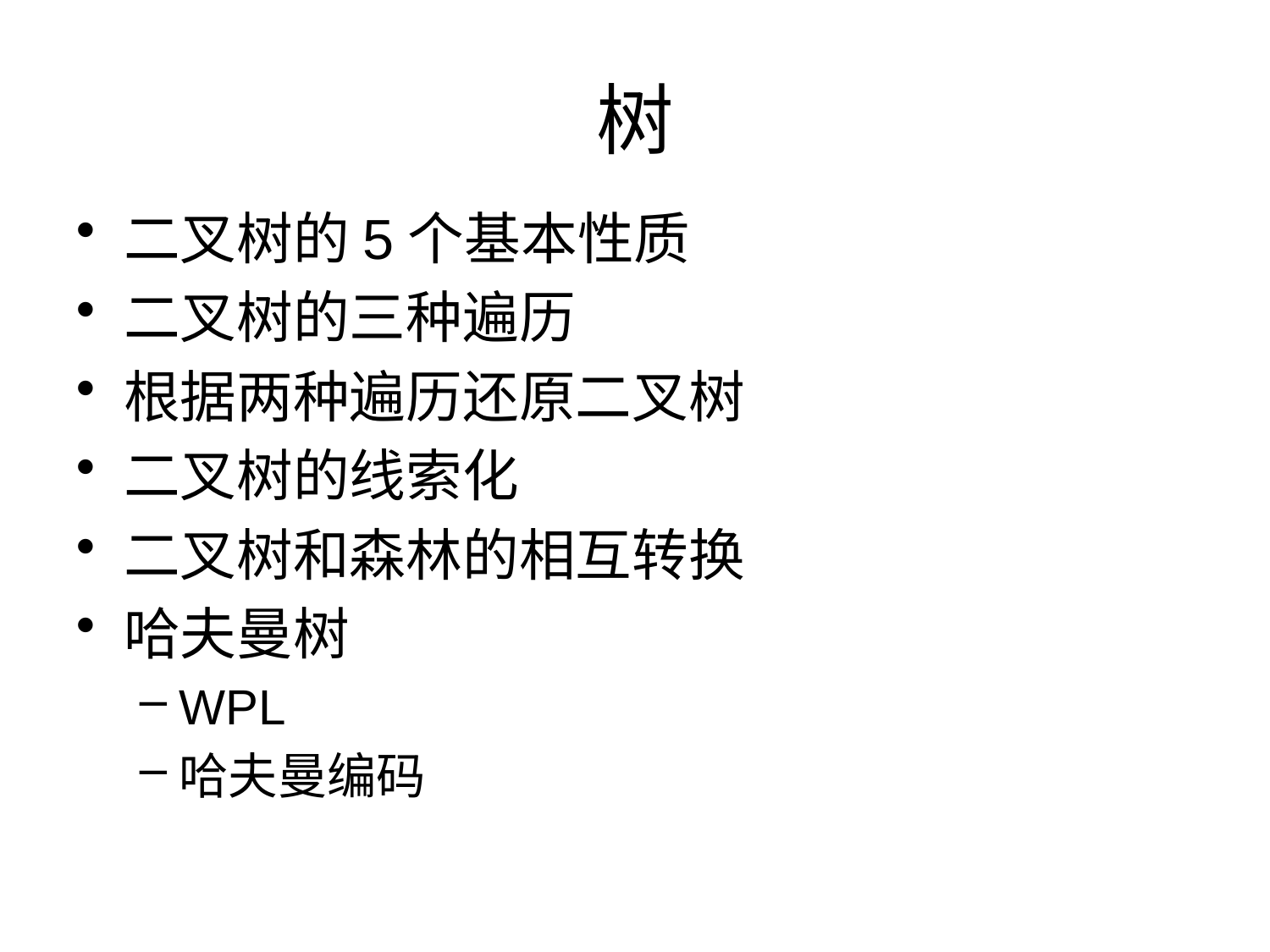

# 树
二叉树的5个基本性质
二叉树的三种遍历
根据两种遍历还原二叉树
二叉树的线索化
二叉树和森林的相互转换
哈夫曼树
WPL
哈夫曼编码